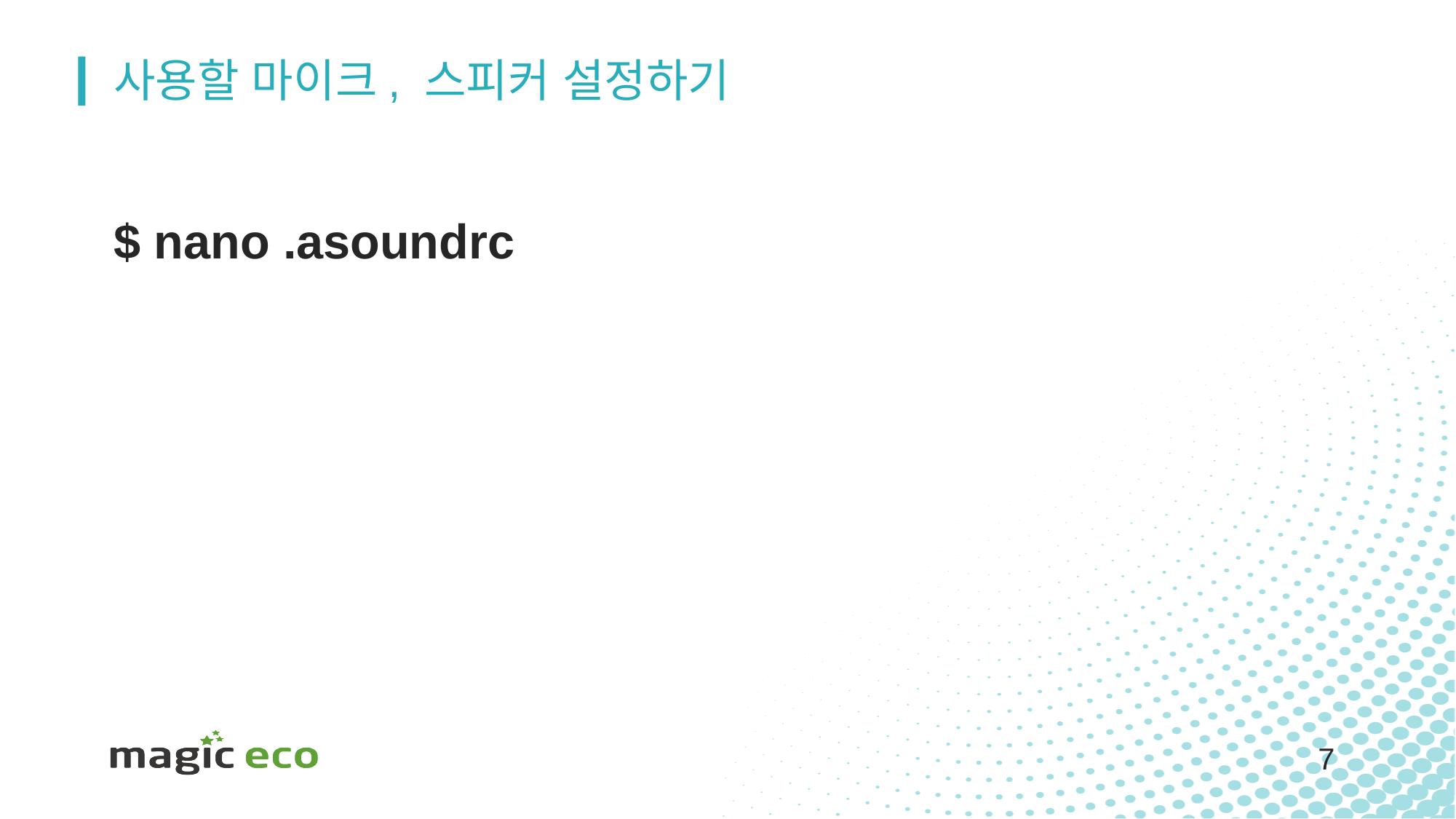

# 사용할 마이크, 스피커 설정하기

$ nano .asoundrc